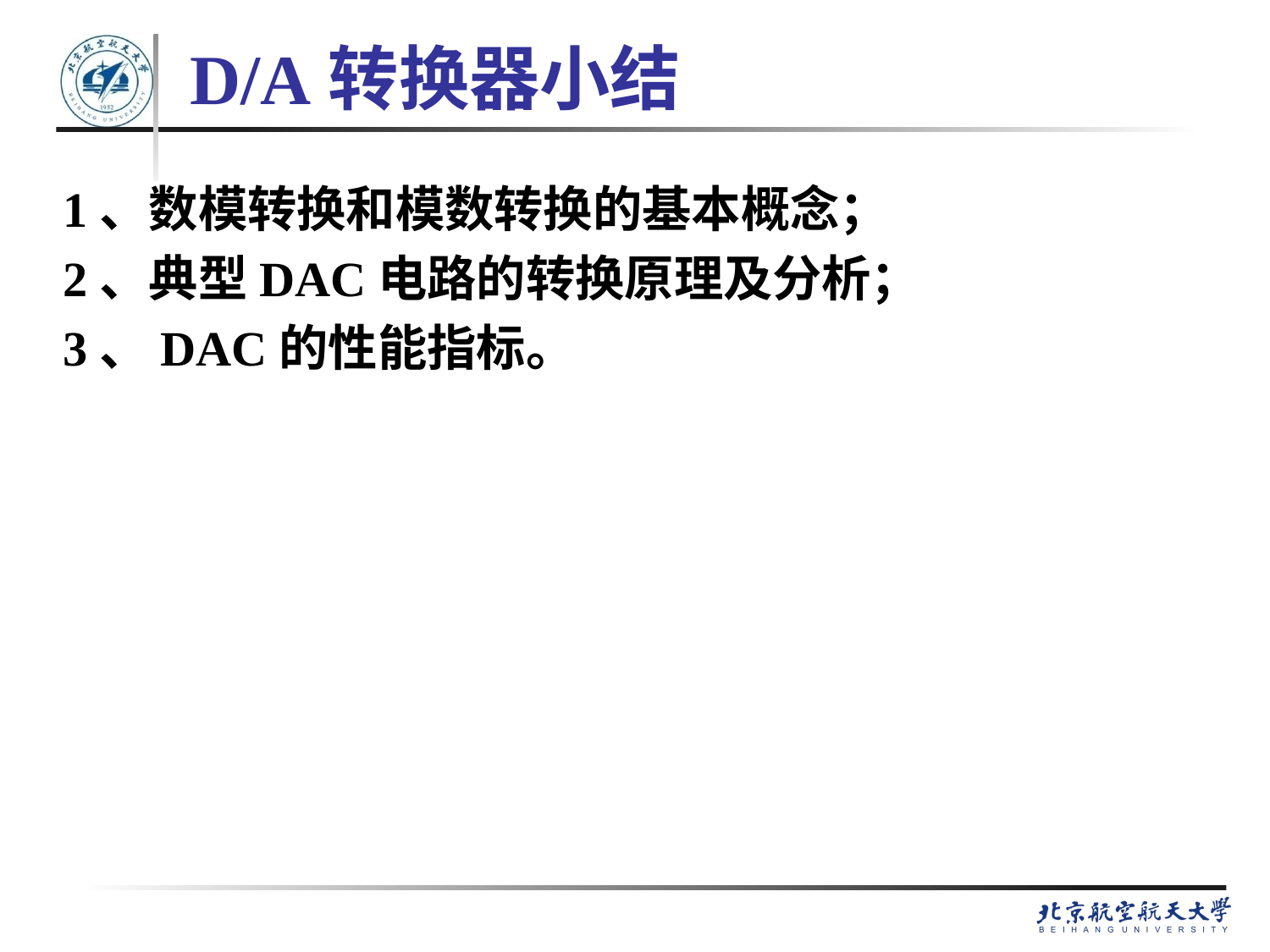

# D/A转换器小结
1、数模转换和模数转换的基本概念；
2、典型DAC电路的转换原理及分析；
3、DAC的性能指标。